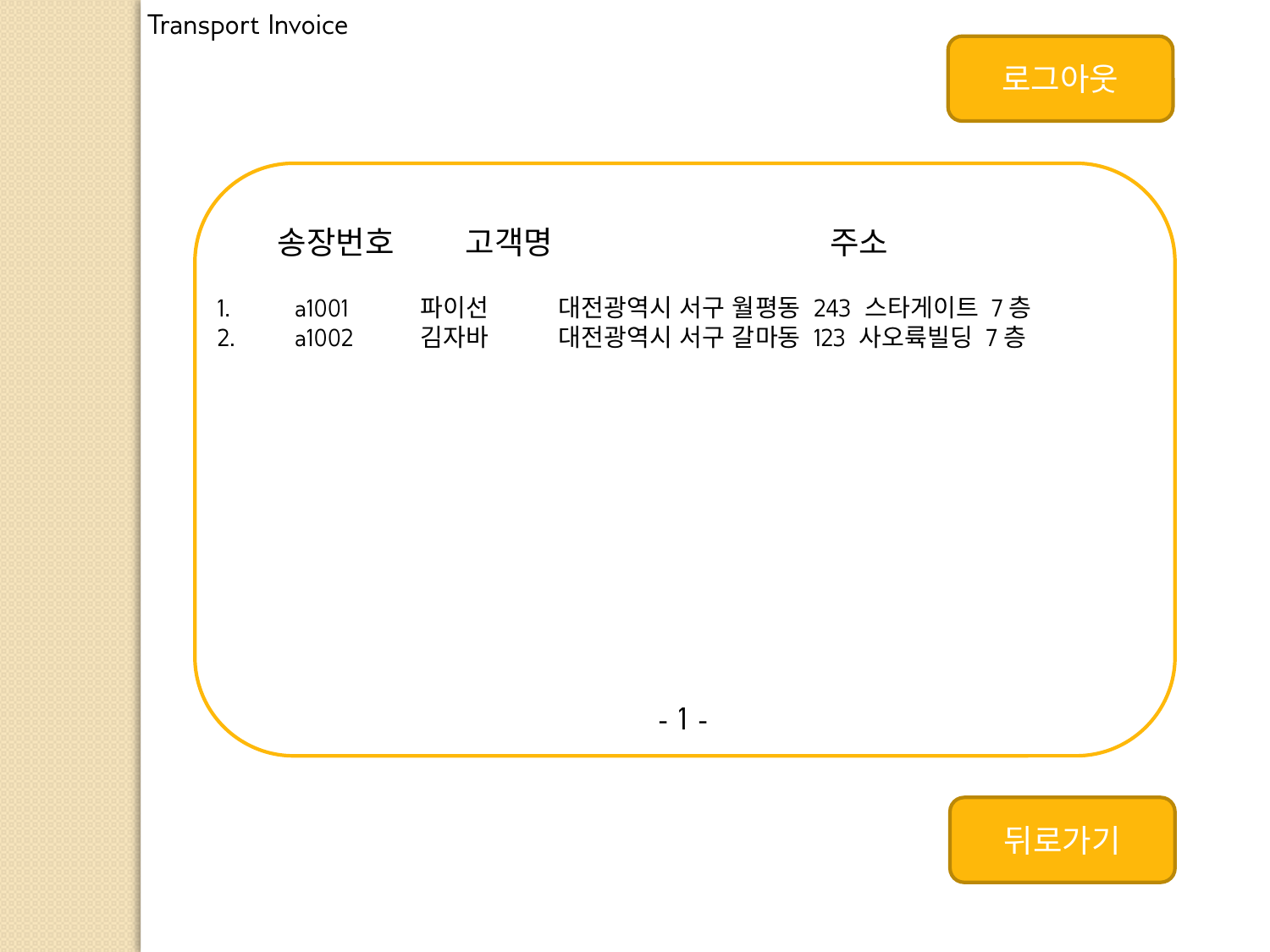

Transport Invoice
로그아웃

송장번호        고객명		     주소
    a1001	   파이선          대전광역시 서구 월평동 243 스타게이트 7층
    a1002	   김자바          대전광역시 서구 갈마동 123 사오륙빌딩 7층
- 1 -
뒤로가기